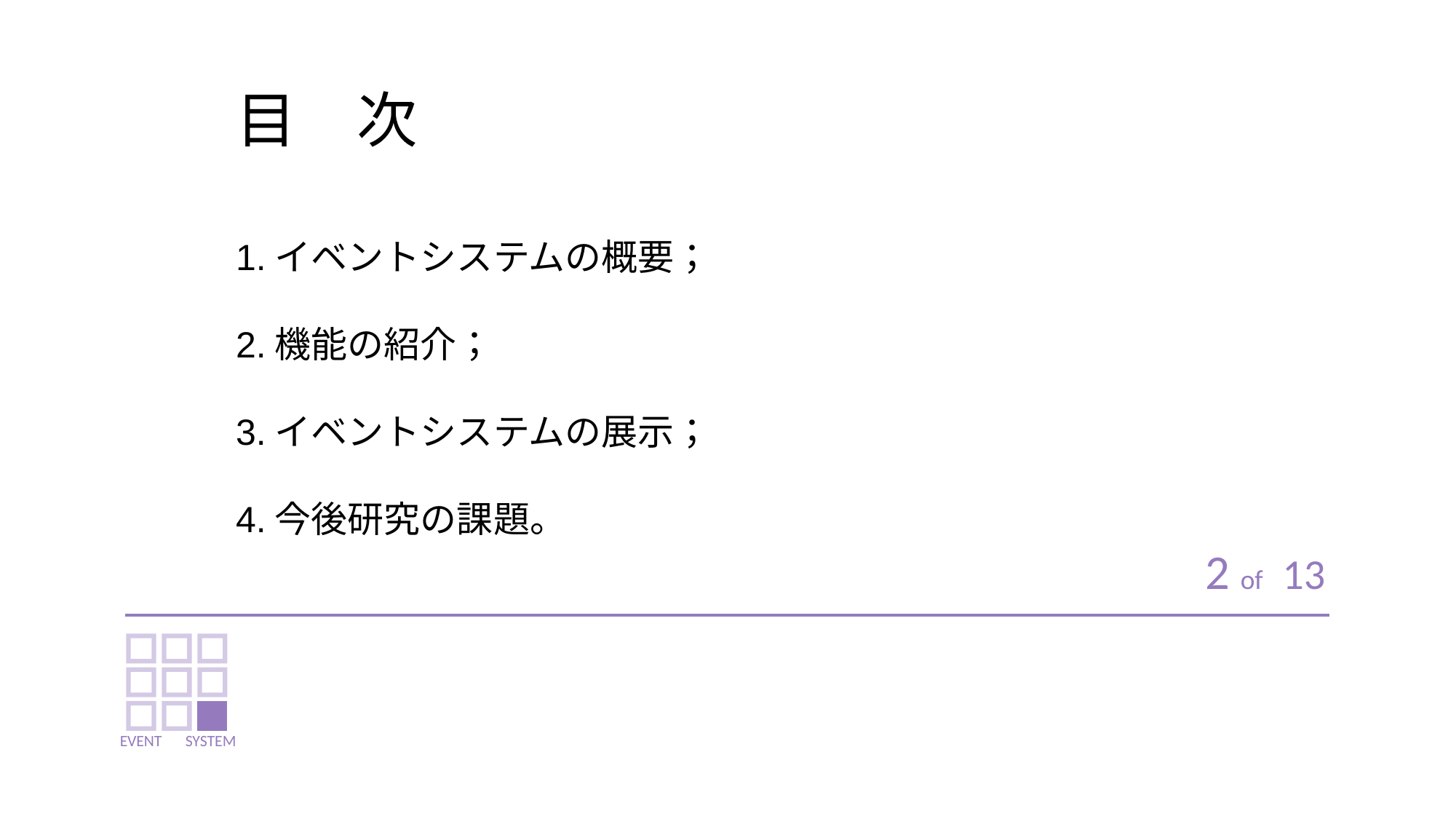

目　次

1.イベントシステムの概要；
2.機能の紹介；
3.イベントシステムの展示；
4.今後研究の課題。
2 of  13

EVENT　SYSTEM